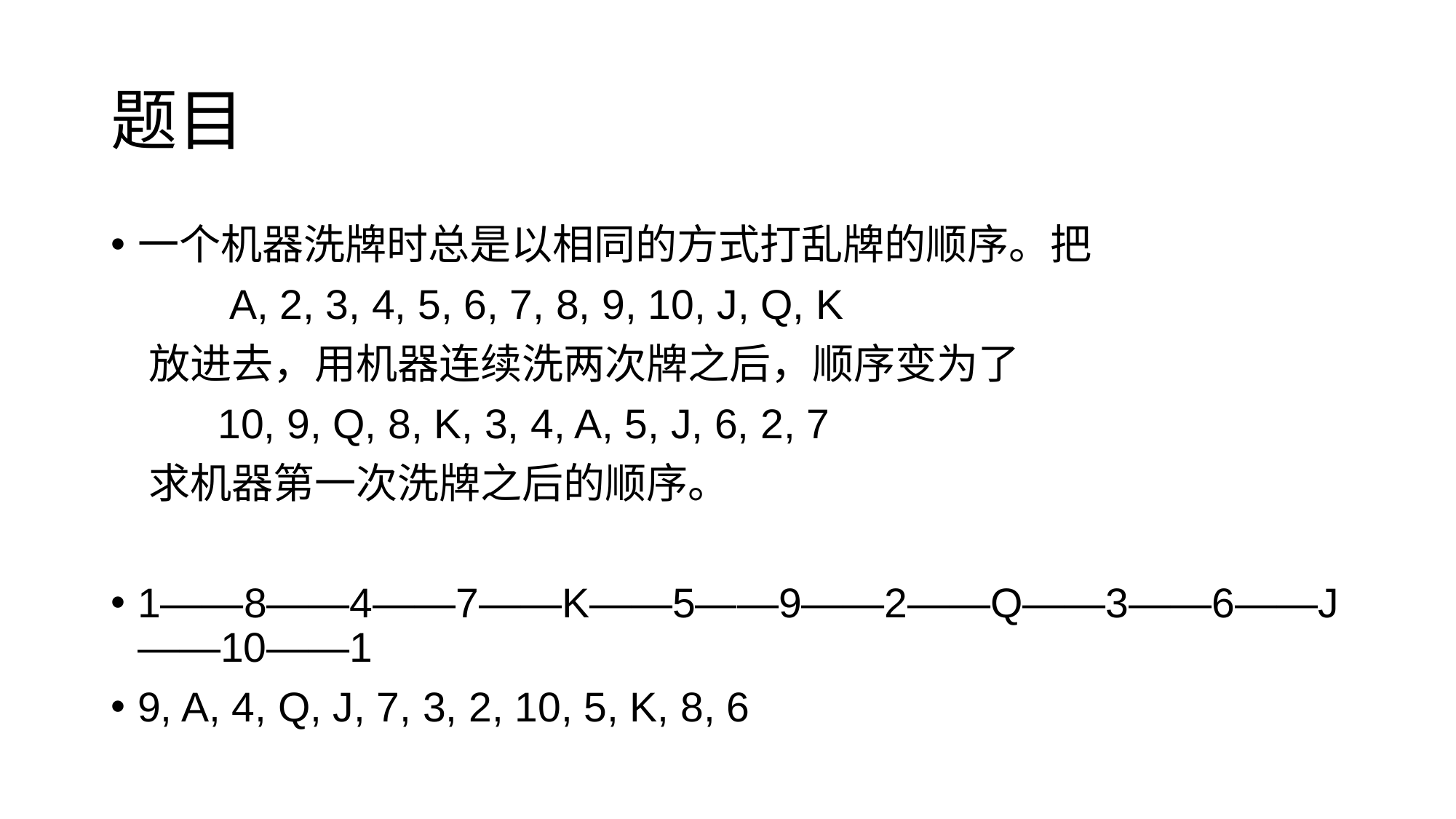

# 题目
一个机器洗牌时总是以相同的方式打乱牌的顺序。把
	 A, 2, 3, 4, 5, 6, 7, 8, 9, 10, J, Q, K
   放进去，用机器连续洗两次牌之后，顺序变为了
  	10, 9, Q, 8, K, 3, 4, A, 5, J, 6, 2, 7
   求机器第一次洗牌之后的顺序。

1——8——4——7——K——5——9——2——Q——3——6——J——10——1
9, A, 4, Q, J, 7, 3, 2, 10, 5, K, 8, 6